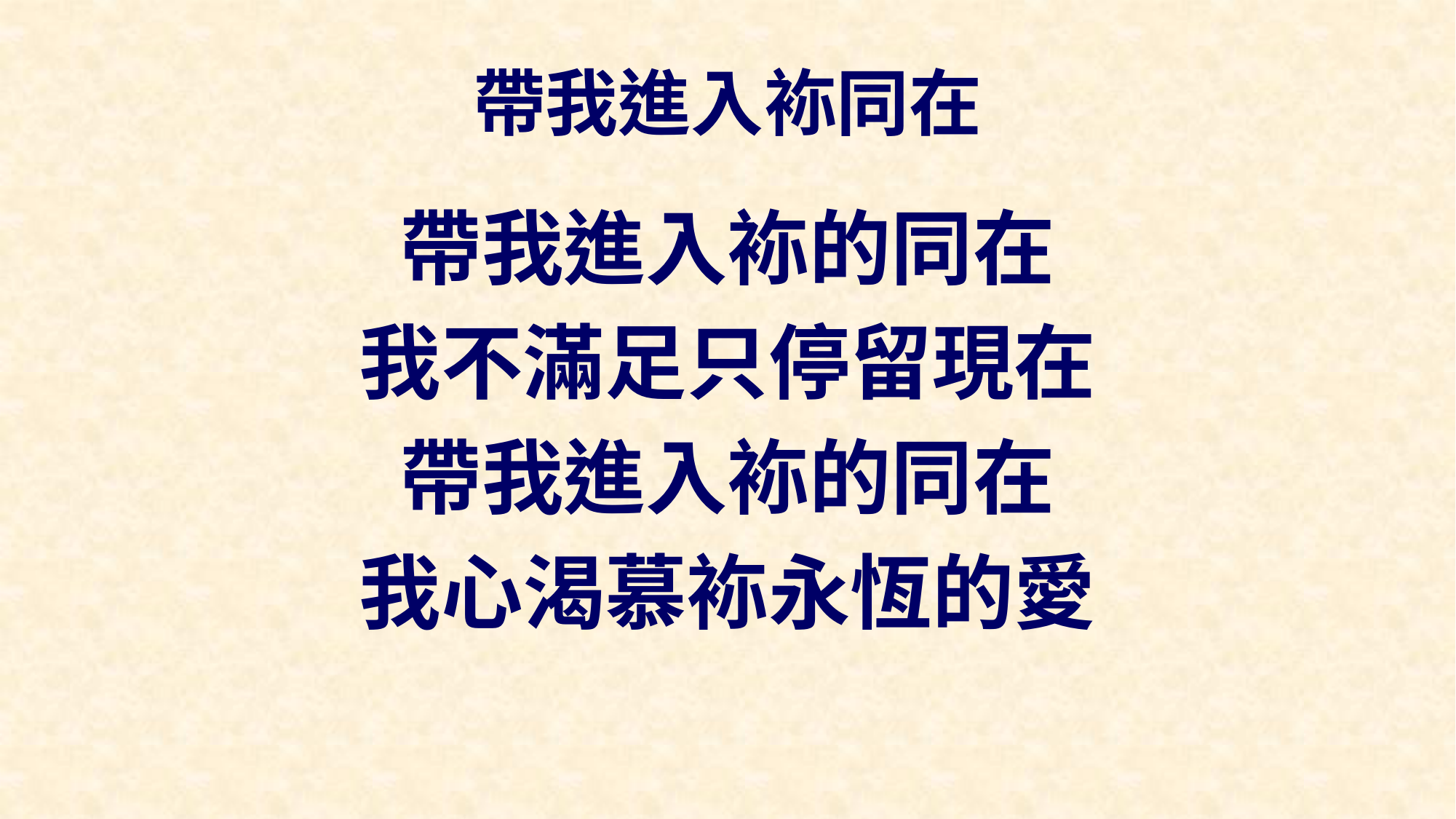

# 帶我進入袮同在
帶我進入袮的同在
我不滿足只停留現在
帶我進入袮的同在
我心渴慕袮永恆的愛